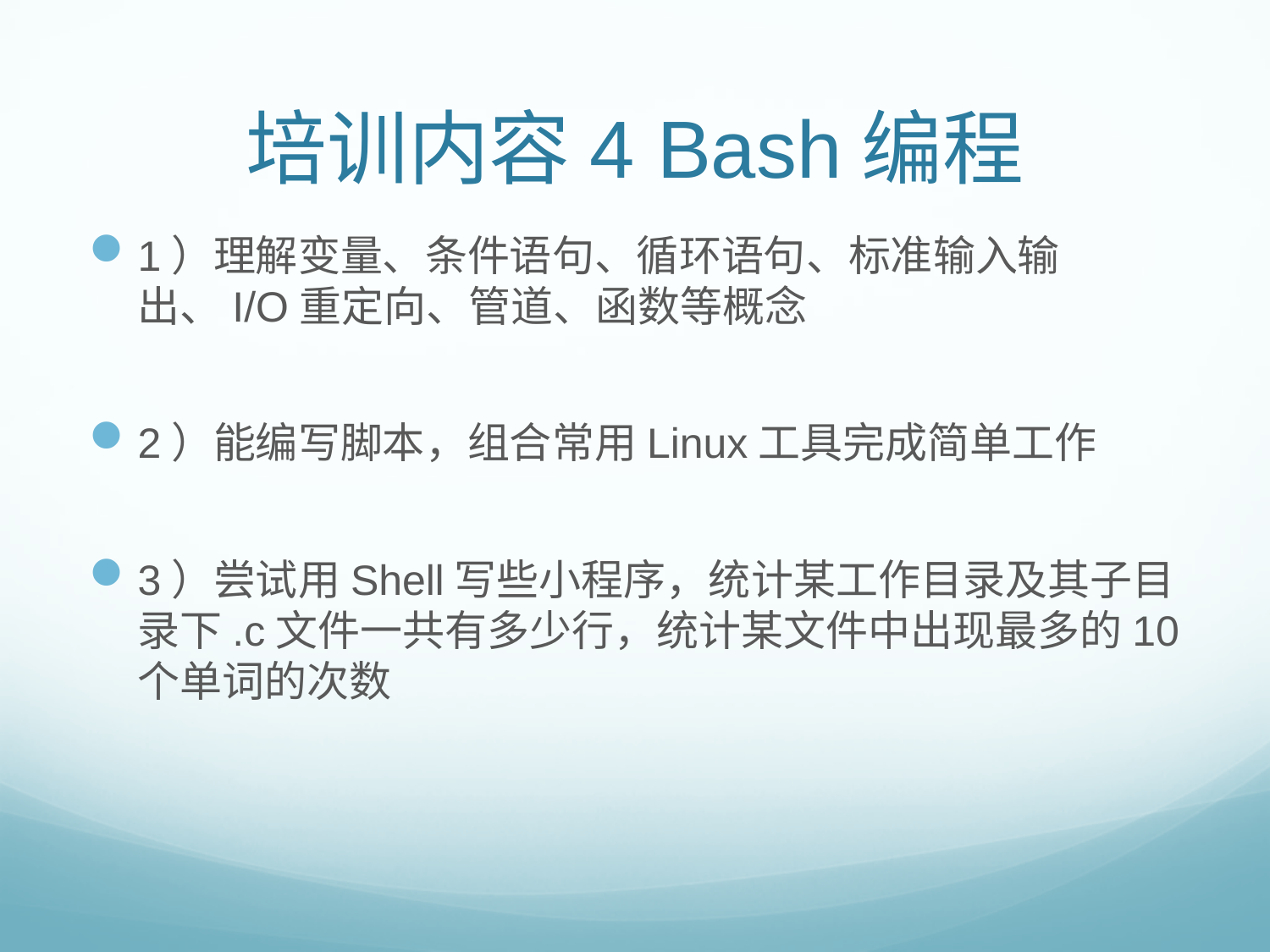

# 培训内容4 Bash编程
1）理解变量、条件语句、循环语句、标准输入输出、I/O重定向、管道、函数等概念
2）能编写脚本，组合常用Linux工具完成简单工作
3）尝试用Shell写些小程序，统计某工作目录及其子目录下.c文件一共有多少行，统计某文件中出现最多的10个单词的次数